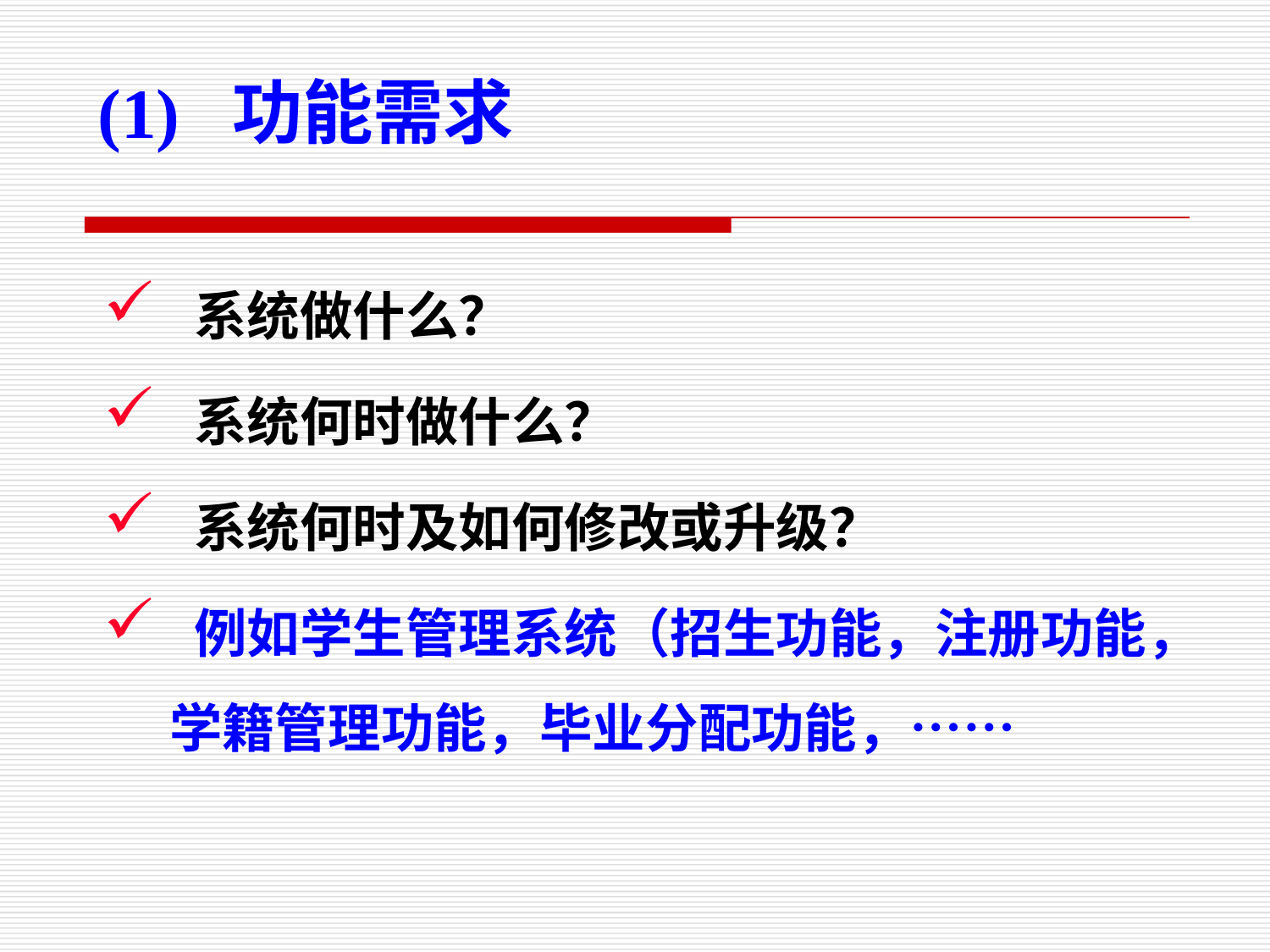

(1)  功能需求
 系统做什么？
 系统何时做什么？
 系统何时及如何修改或升级？
 例如学生管理系统（招生功能，注册功能，学籍管理功能，毕业分配功能，……